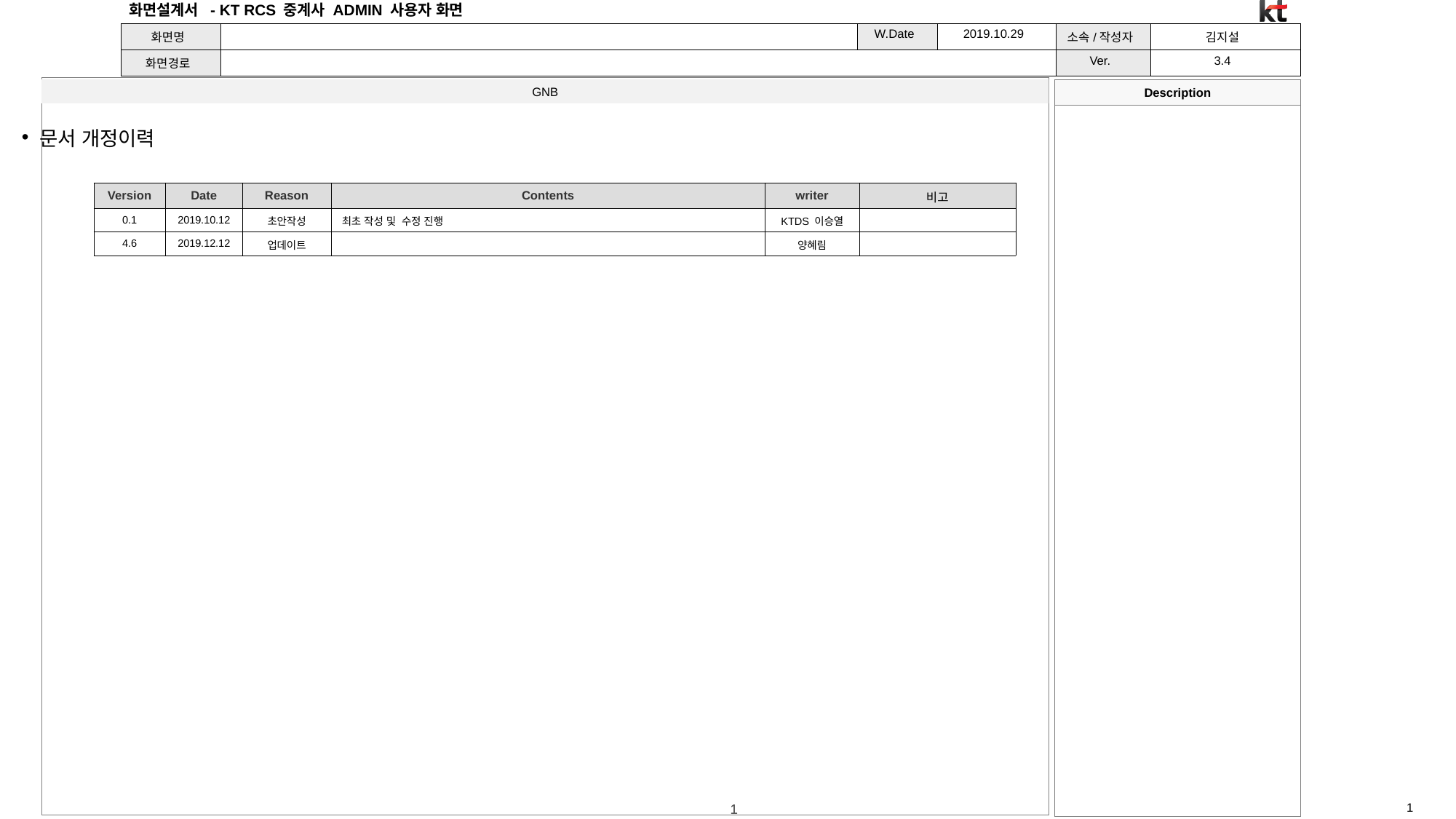

문서 개정이력
| Version | Date | Reason | Contents | writer | 비고 |
| --- | --- | --- | --- | --- | --- |
| 0.1 | 2019.10.12 | 초안작성 | 최초 작성 및 수정 진행 | KTDS 이승열 |  |
| 4.6 | 2019.12.12 | 업데이트 |  | 양혜림 |  |